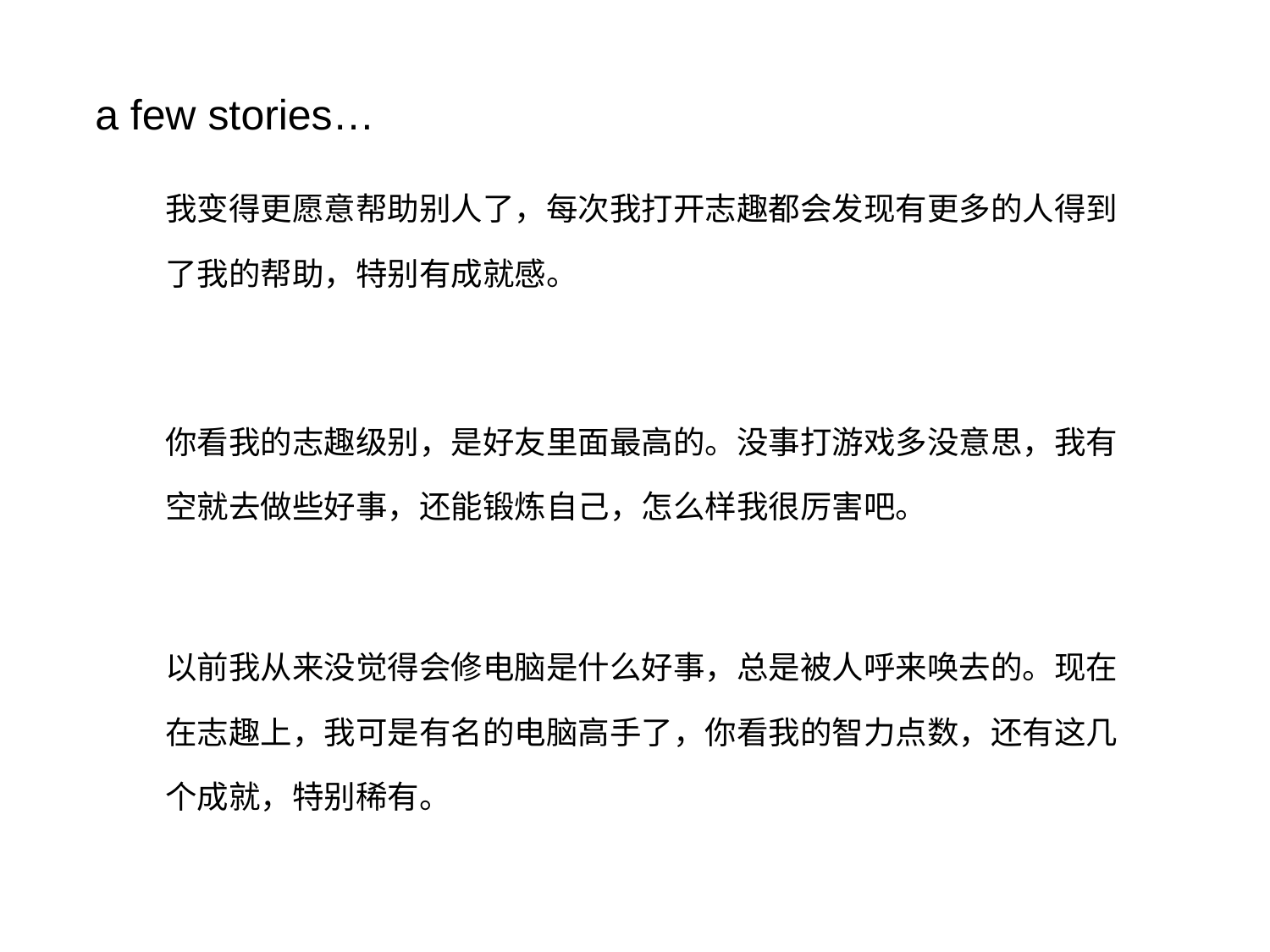

a few stories…
我变得更愿意帮助别人了，每次我打开志趣都会发现有更多的人得到了我的帮助，特别有成就感。
你看我的志趣级别，是好友里面最高的。没事打游戏多没意思，我有空就去做些好事，还能锻炼自己，怎么样我很厉害吧。
以前我从来没觉得会修电脑是什么好事，总是被人呼来唤去的。现在在志趣上，我可是有名的电脑高手了，你看我的智力点数，还有这几个成就，特别稀有。